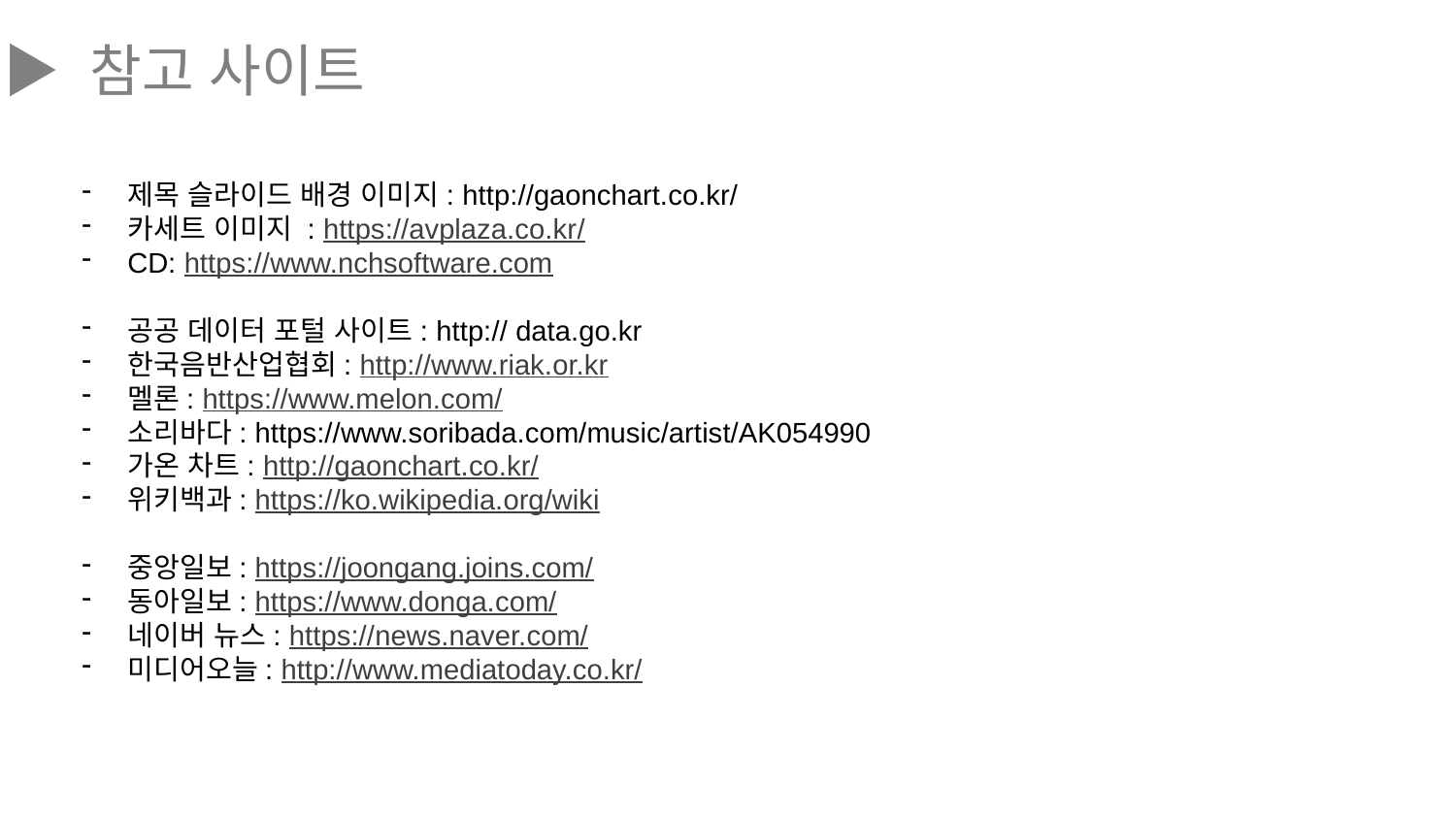

▶ 참고 사이트

제목 슬라이드 배경 이미지: http://gaonchart.co.kr/
카세트 이미지 : https://avplaza.co.kr/
CD: https://www.nchsoftware.com

공공 데이터 포털 사이트: http:// data.go.kr
한국음반산업협회: http://www.riak.or.kr
멜론: https://www.melon.com/
소리바다: https://www.soribada.com/music/artist/AK054990
가온 차트: http://gaonchart.co.kr/
위키백과: https://ko.wikipedia.org/wiki

중앙일보: https://joongang.joins.com/
동아일보: https://www.donga.com/
네이버 뉴스: https://news.naver.com/
미디어오늘: http://www.mediatoday.co.kr/